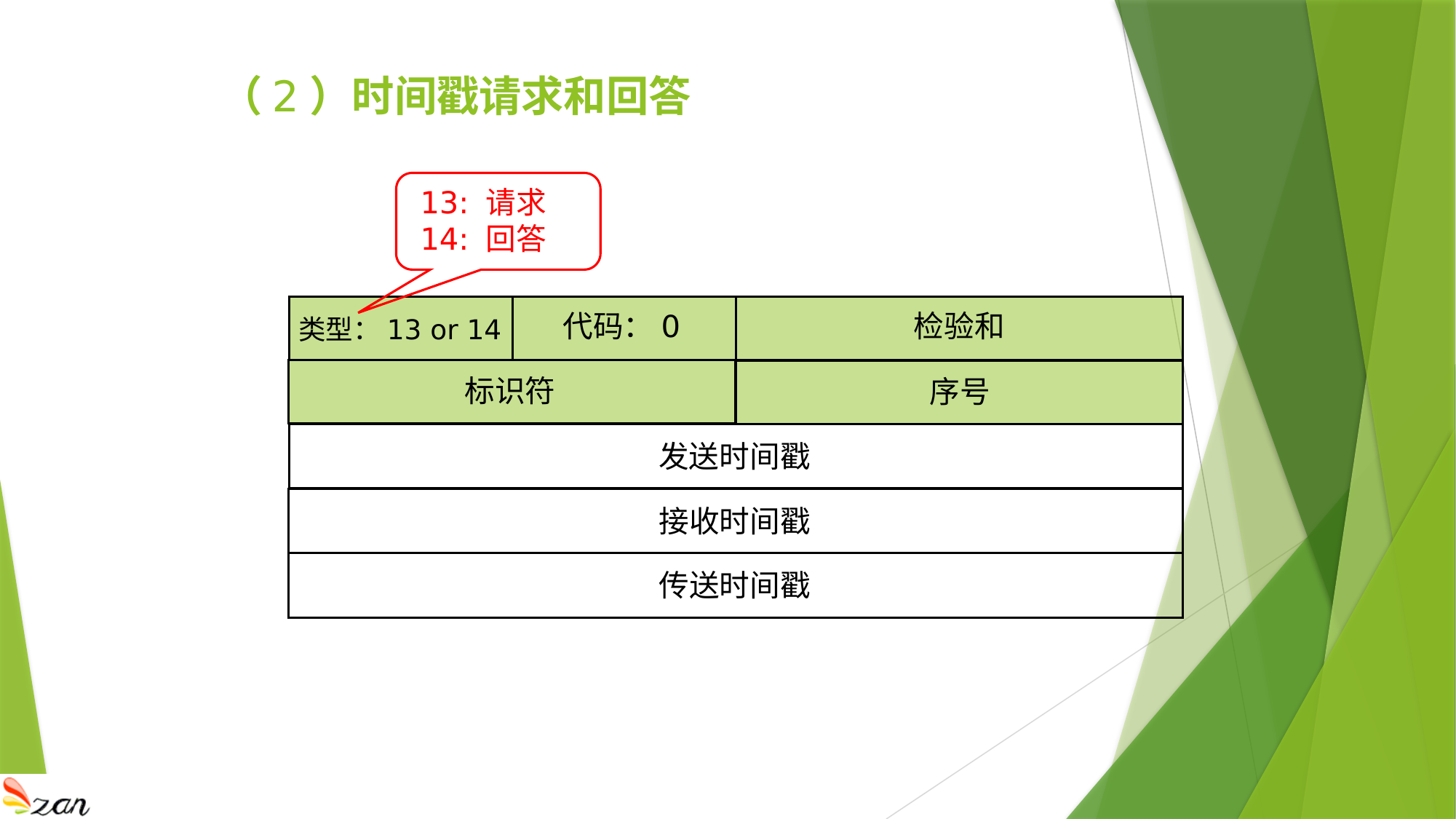

# （2）时间戳请求和回答
  13: 请求
  14: 回答

代码：0
检验和
类型：13 or 14

标识符
序号

发送时间戳

接收时间戳

传送时间戳